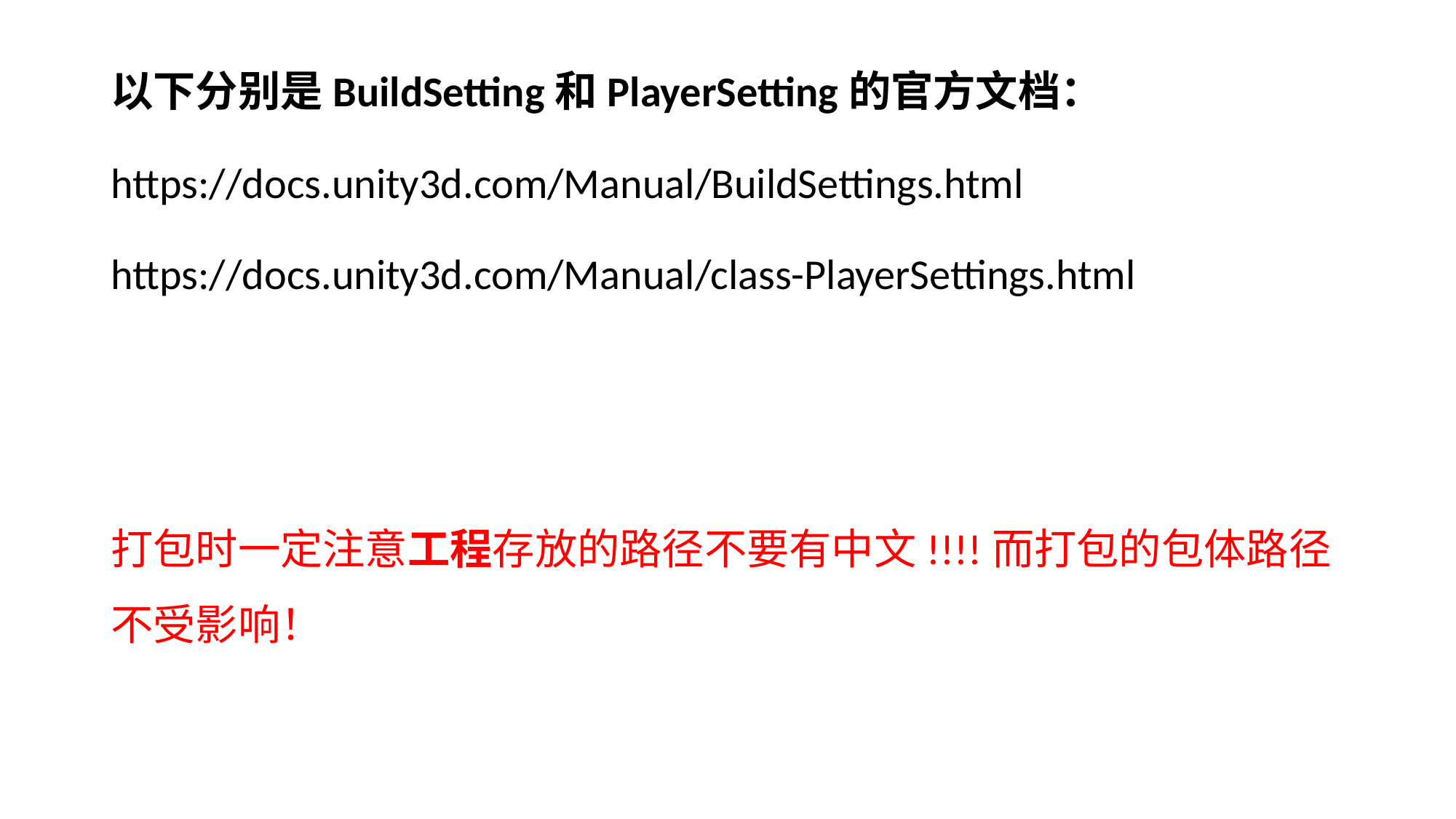

以下分别是BuildSetting和PlayerSetting的官方文档：
https://docs.unity3d.com/Manual/BuildSettings.html
https://docs.unity3d.com/Manual/class-PlayerSettings.html

打包时一定注意工程存放的路径不要有中文!!!!而打包的包体路径不受影响！